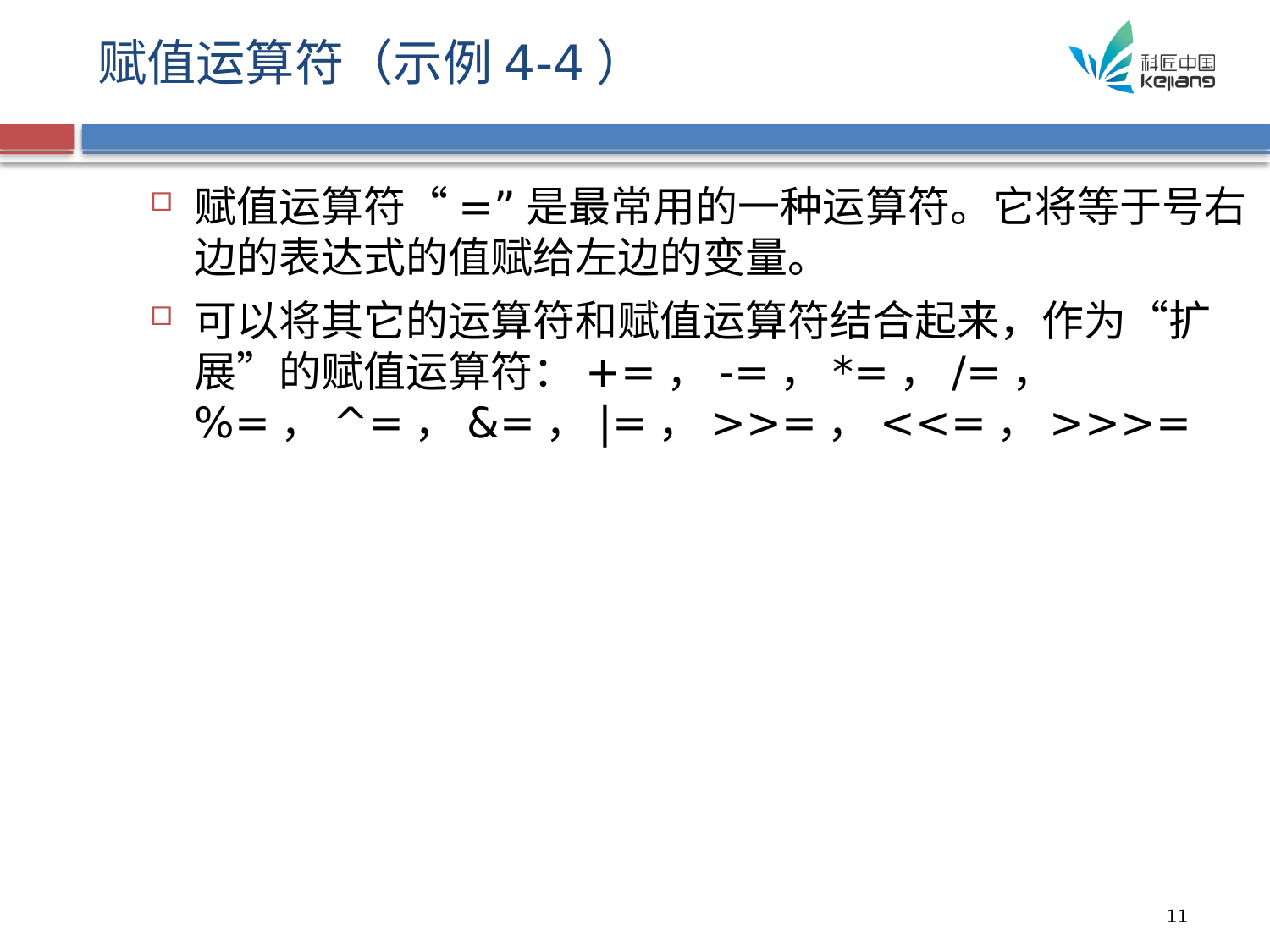

# 赋值运算符（示例4-4）
赋值运算符“=”是最常用的一种运算符。它将等于号右边的表达式的值赋给左边的变量。
可以将其它的运算符和赋值运算符结合起来，作为“扩展”的赋值运算符：+=，-=，*=，/=，%=，^=，&=，|=，>>=，<<=，>>>=

11